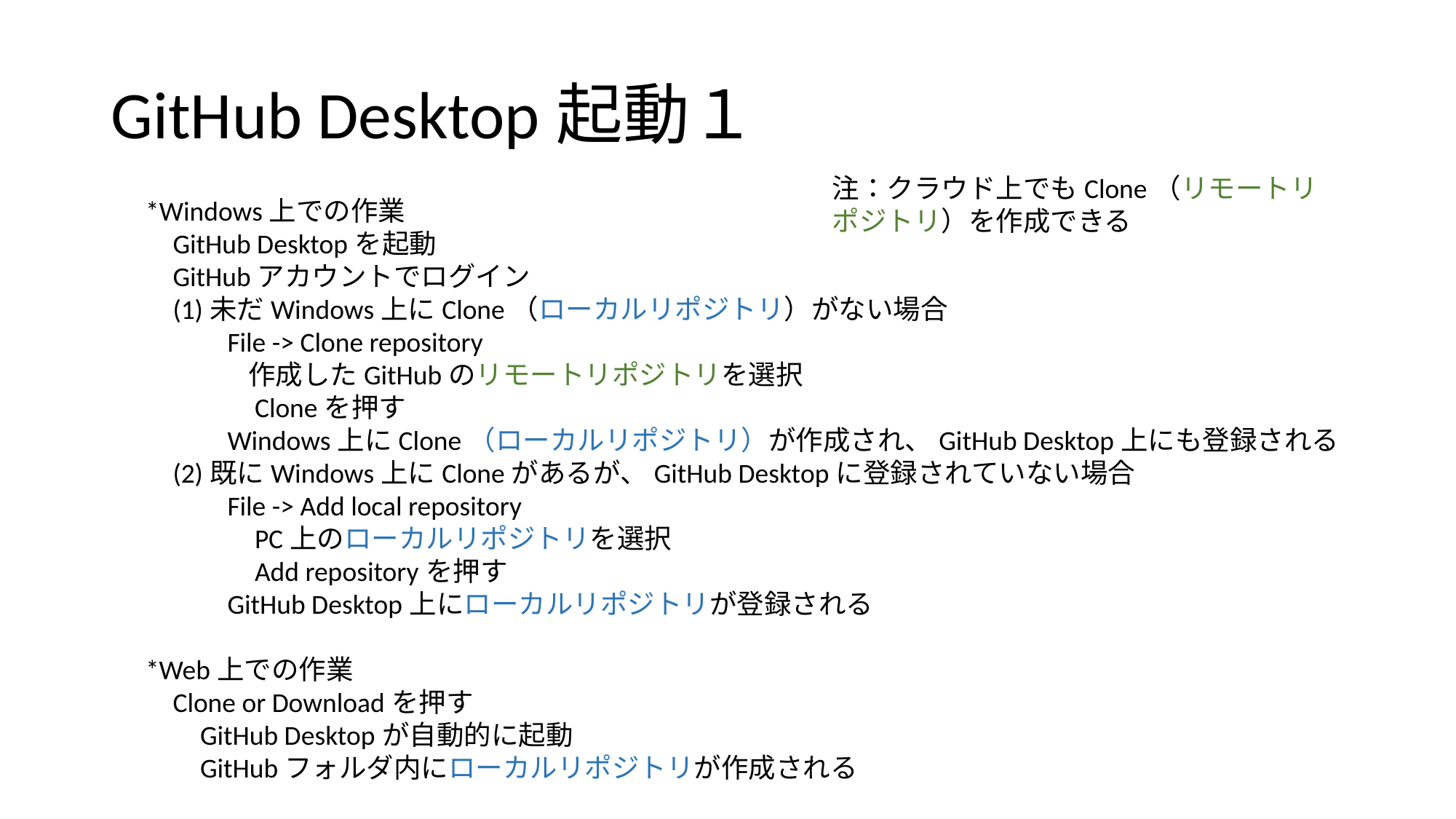

# GitHub Desktop起動１
注：クラウド上でもClone（リモートリポジトリ）を作成できる
　*Windows上での作業
　　GitHub Desktopを起動
　　GitHubアカウントでログイン
　　(1)未だWindows上にClone（ローカルリポジトリ）がない場合
　　　　File -> Clone repository
　　　　　作成したGitHubのリモートリポジトリを選択
　　　　　Cloneを押す
　　　　Windows上にClone（ローカルリポジトリ）が作成され、GitHub Desktop上にも登録される
　　(2)既にWindows上にCloneがあるが、GitHub Desktopに登録されていない場合
　　　　File -> Add local repository
　　　　　PC上のローカルリポジトリを選択
　　　　　Add repositoryを押す
　　　　GitHub Desktop上にローカルリポジトリが登録される

　*Web上での作業
　　Clone or Downloadを押す
　　　GitHub Desktopが自動的に起動
　　　GitHubフォルダ内にローカルリポジトリが作成される